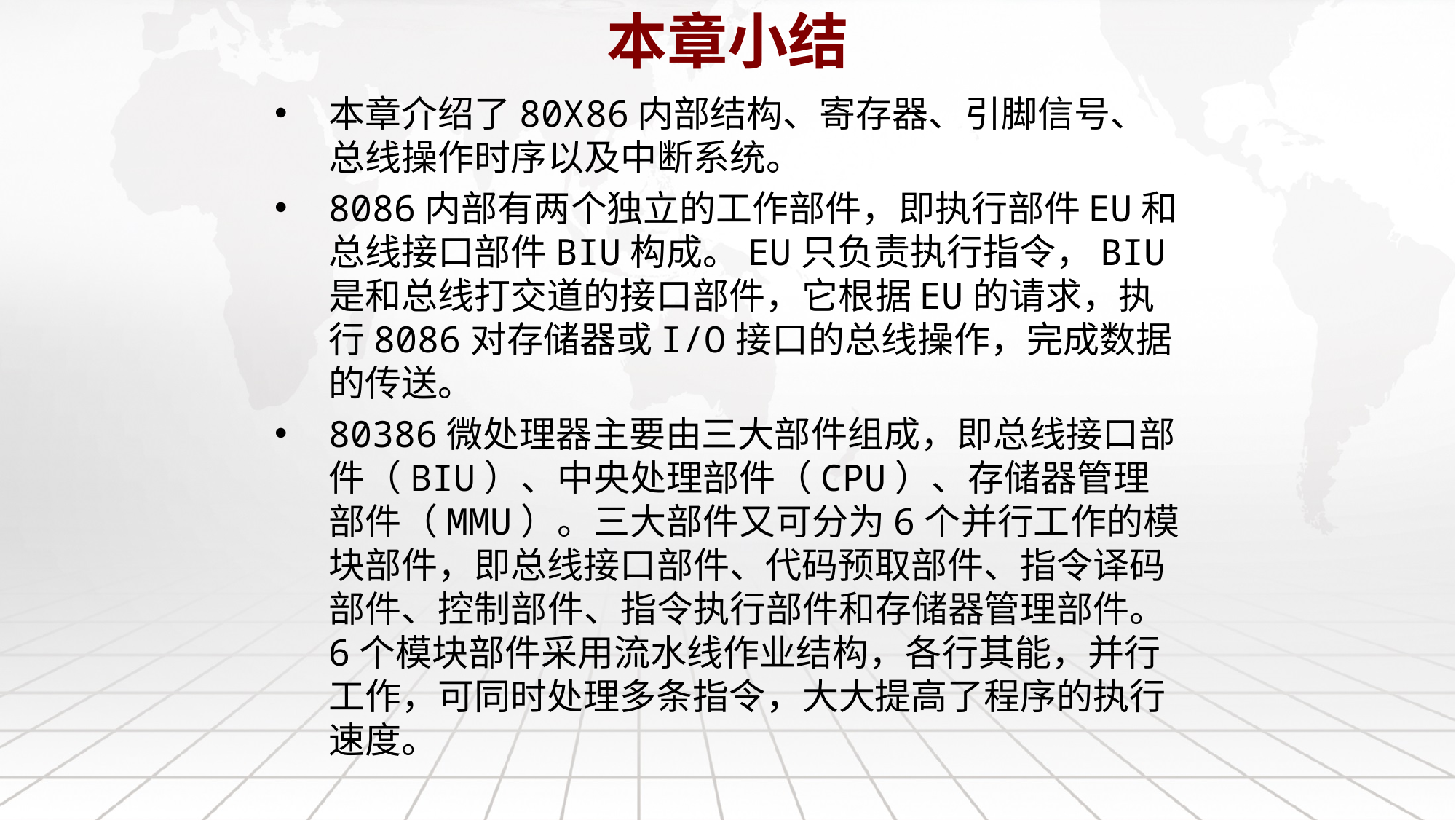

本章小结
本章介绍了80X86内部结构、寄存器、引脚信号、总线操作时序以及中断系统。
8086内部有两个独立的工作部件，即执行部件EU和总线接口部件BIU构成。EU只负责执行指令，BIU是和总线打交道的接口部件，它根据EU的请求，执行8086对存储器或I/O接口的总线操作，完成数据的传送。
80386微处理器主要由三大部件组成，即总线接口部件（BIU）、中央处理部件（CPU）、存储器管理部件（MMU）。三大部件又可分为6个并行工作的模块部件，即总线接口部件、代码预取部件、指令译码部件、控制部件、指令执行部件和存储器管理部件。6个模块部件采用流水线作业结构，各行其能，并行工作，可同时处理多条指令，大大提高了程序的执行速度。